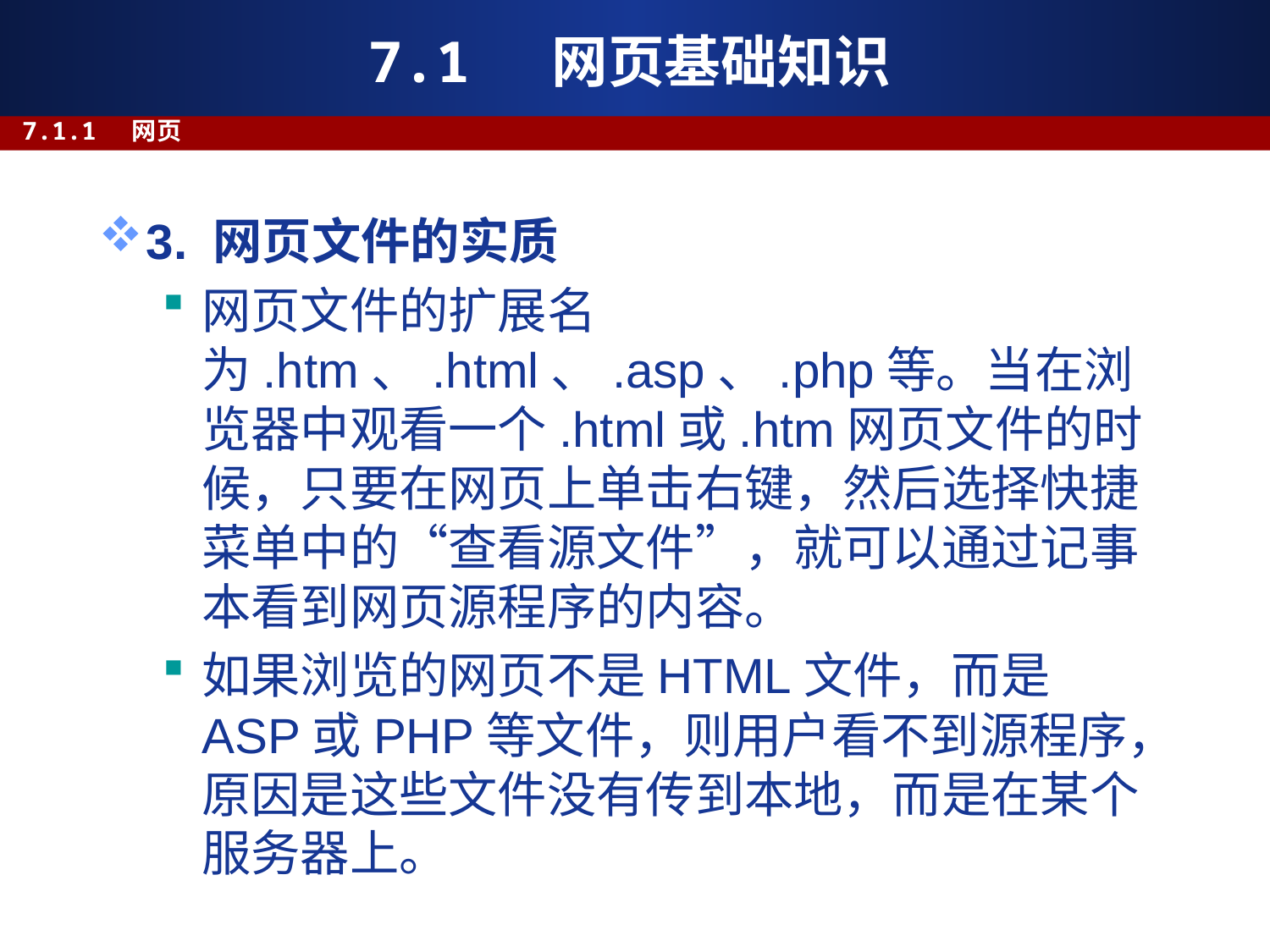

# 7.1  网页基础知识
7.1.1  网页
3. 网页文件的实质
网页文件的扩展名为.htm、.html、.asp、.php等。当在浏览器中观看一个.html或.htm网页文件的时候，只要在网页上单击右键，然后选择快捷菜单中的“查看源文件”，就可以通过记事本看到网页源程序的内容。
如果浏览的网页不是HTML文件，而是ASP或PHP等文件，则用户看不到源程序，原因是这些文件没有传到本地，而是在某个服务器上。